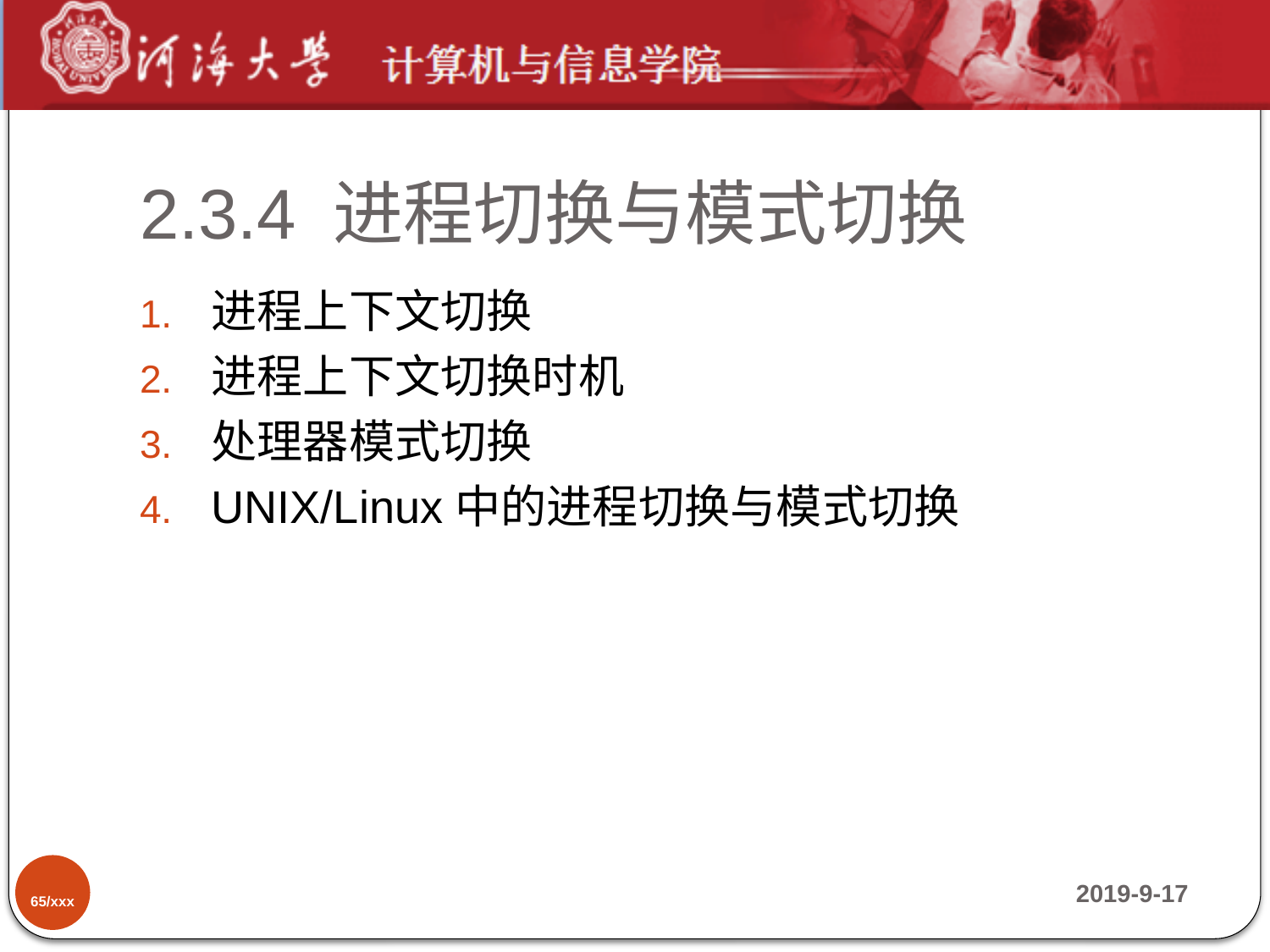

# 2.3.4 进程切换与模式切换
进程上下文切换
进程上下文切换时机
处理器模式切换
UNIX/Linux中的进程切换与模式切换

65/xxx
2019-9-17